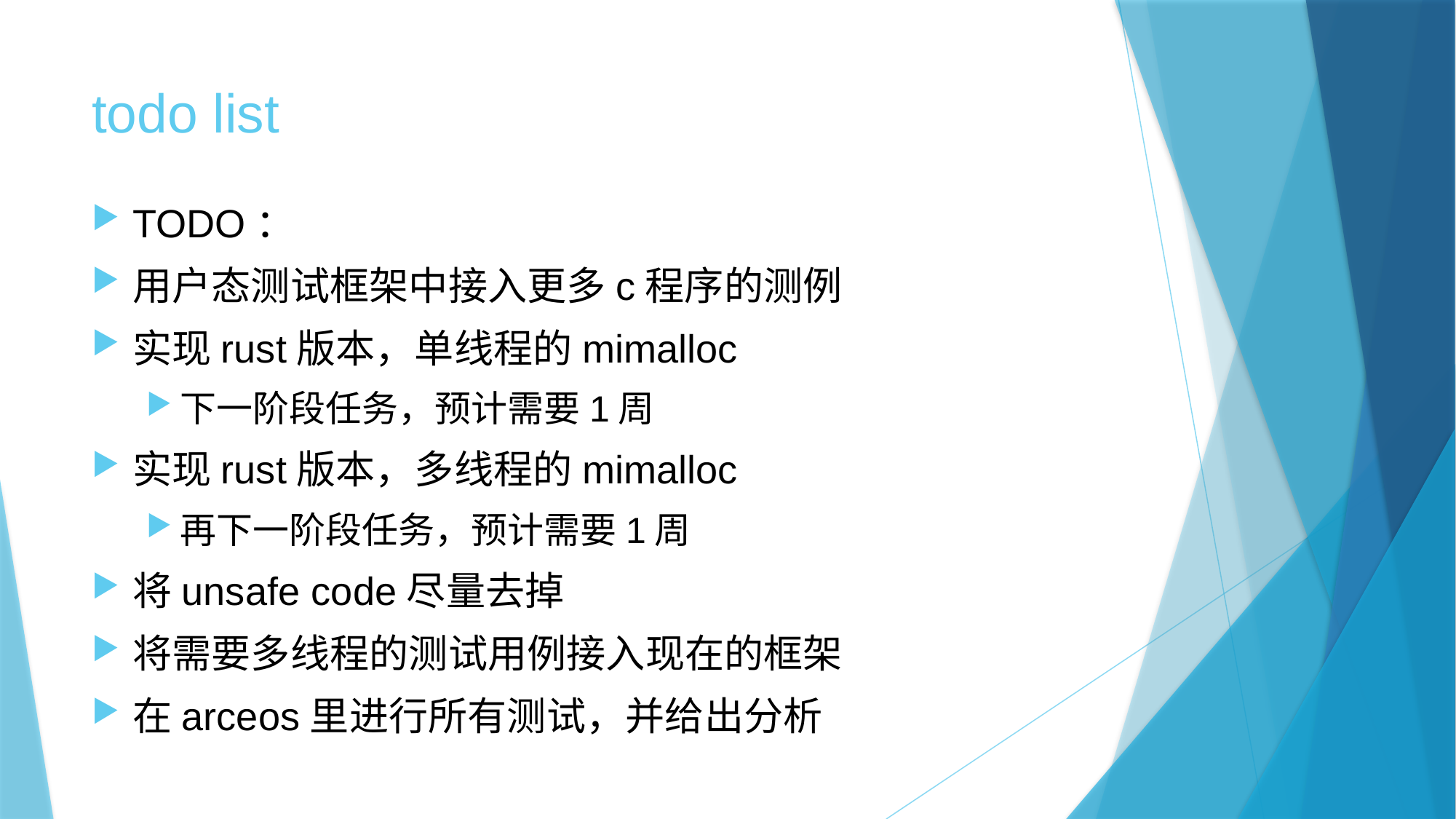

# todo list
TODO：
用户态测试框架中接入更多c程序的测例
实现rust版本，单线程的mimalloc
下一阶段任务，预计需要1周
实现rust版本，多线程的mimalloc
再下一阶段任务，预计需要1周
将unsafe code尽量去掉
将需要多线程的测试用例接入现在的框架
在arceos里进行所有测试，并给出分析